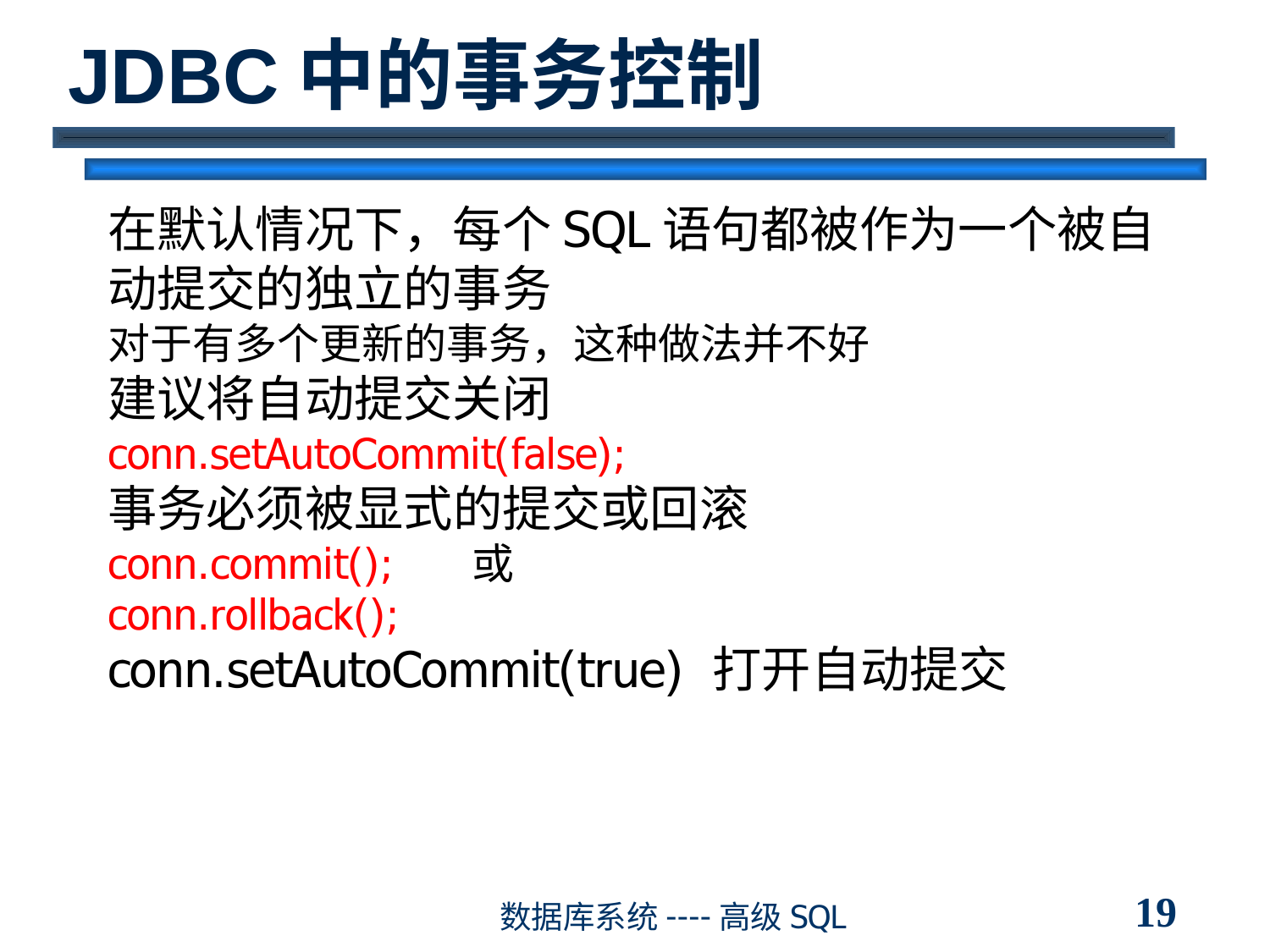

# JDBC中的事务控制
在默认情况下，每个SQL语句都被作为一个被自动提交的独立的事务
对于有多个更新的事务，这种做法并不好
建议将自动提交关闭
conn.setAutoCommit(false);
事务必须被显式的提交或回滚
conn.commit();     或
conn.rollback();
conn.setAutoCommit(true) 打开自动提交

19
数据库系统----高级SQL